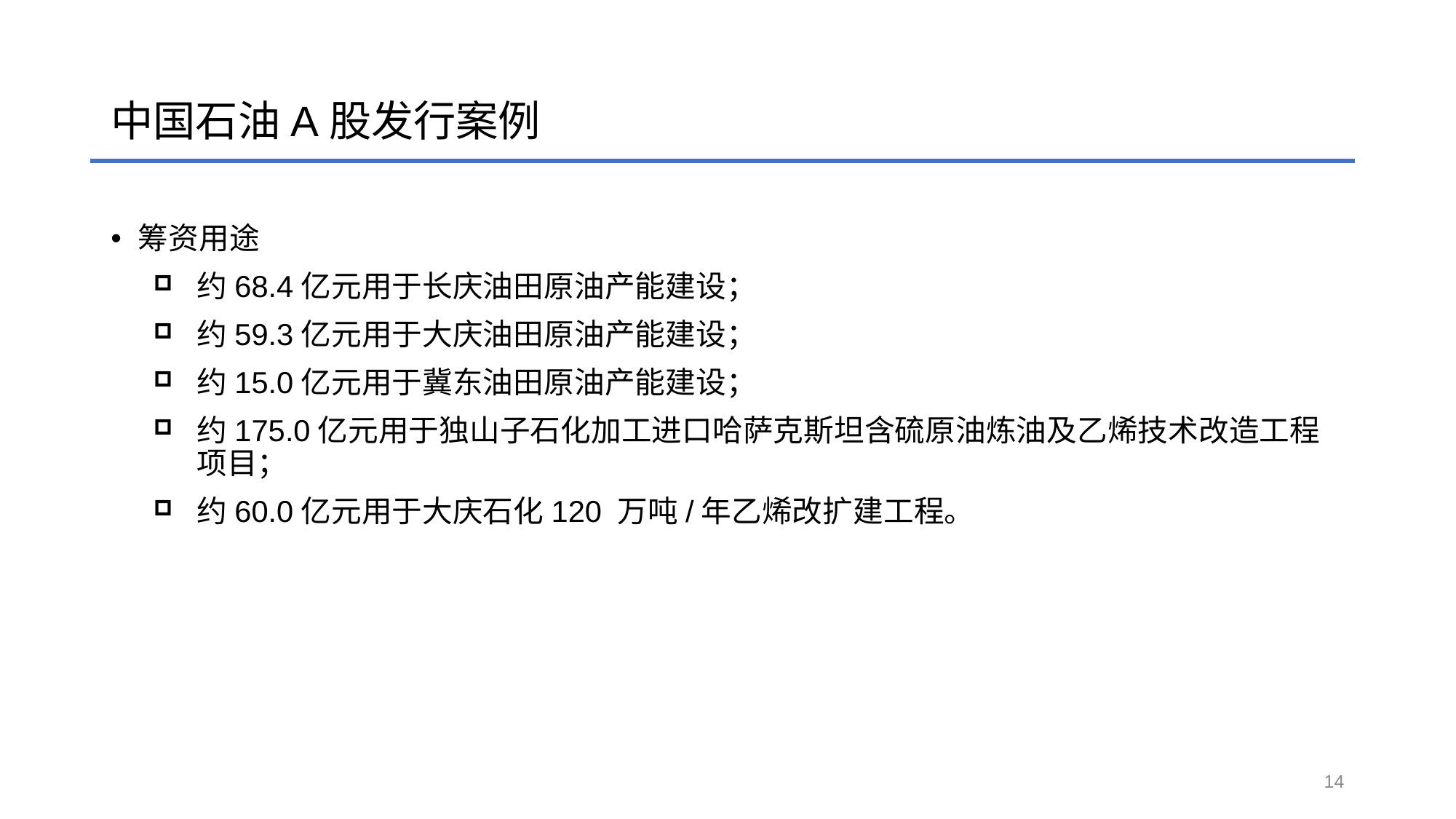

# 中国石油A股发行案例
筹资用途
约68.4亿元用于长庆油田原油产能建设；
约59.3亿元用于大庆油田原油产能建设；
约15.0亿元用于冀东油田原油产能建设；
约175.0亿元用于独山子石化加工进口哈萨克斯坦含硫原油炼油及乙烯技术改造工程项目；
约60.0亿元用于大庆石化120 万吨/年乙烯改扩建工程。

14